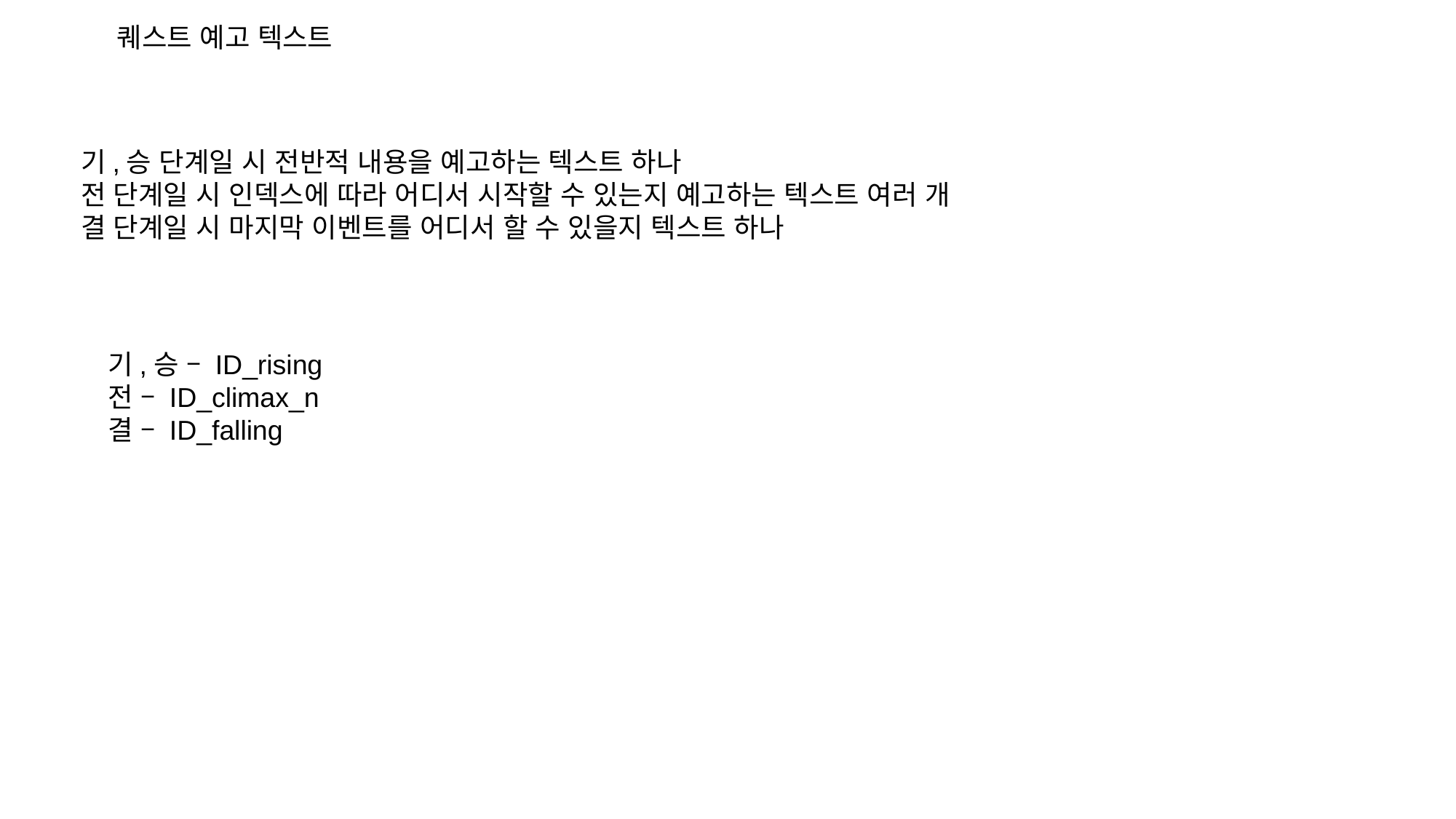

퀘스트 예고 텍스트
기,승 단계일 시 전반적 내용을 예고하는 텍스트 하나
전 단계일 시 인덱스에 따라 어디서 시작할 수 있는지 예고하는 텍스트 여러 개
결 단계일 시 마지막 이벤트를 어디서 할 수 있을지 텍스트 하나
기,승 – ID_rising
전 – ID_climax_n
결 – ID_falling